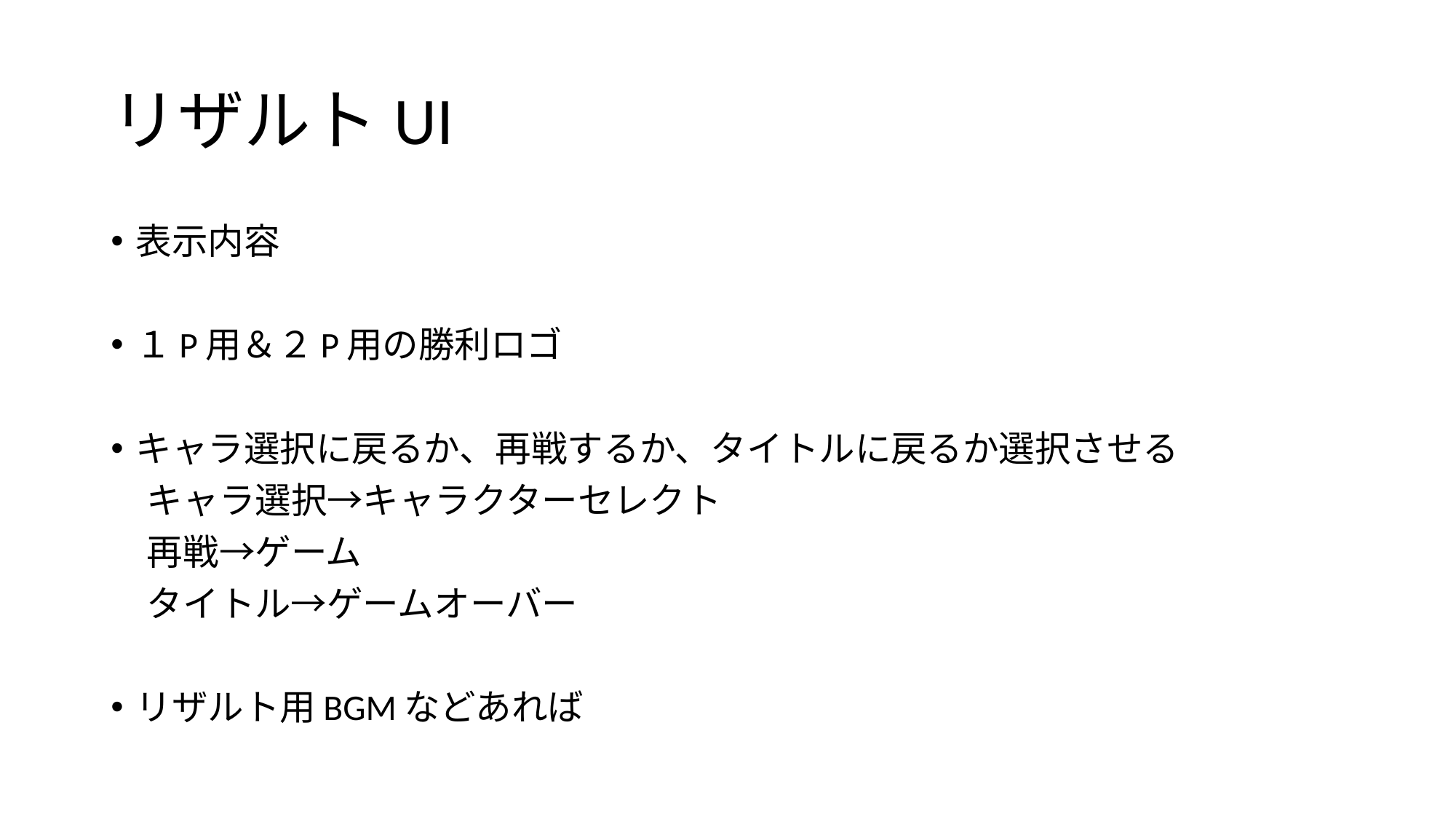

# リザルトUI
表示内容

１P用＆２P用の勝利ロゴ

キャラ選択に戻るか、再戦するか、タイトルに戻るか選択させる
　キャラ選択→キャラクターセレクト
　再戦→ゲーム
　タイトル→ゲームオーバー

リザルト用BGMなどあれば